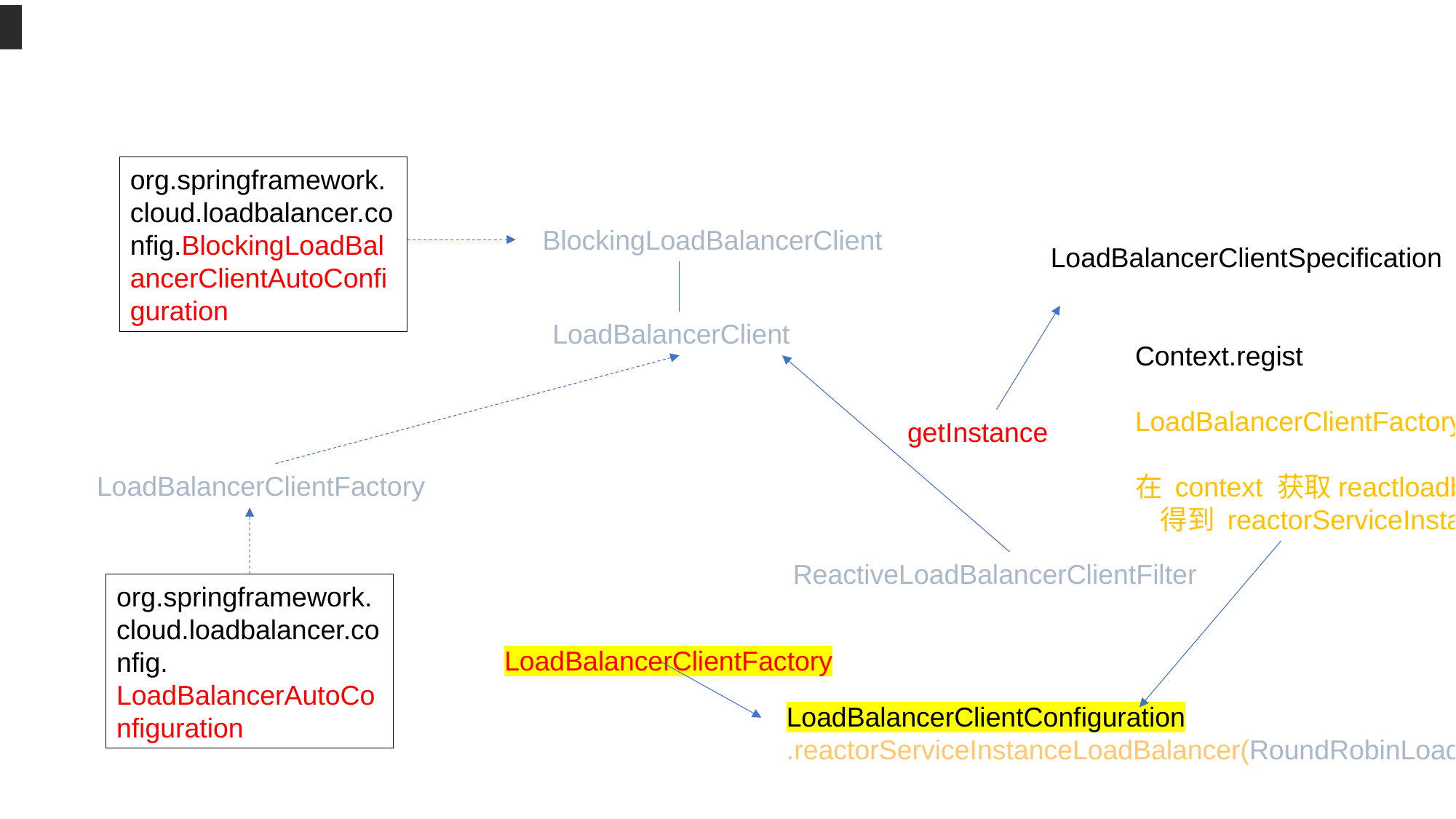

org.springframework.cloud.loadbalancer.config.BlockingLoadBalancerClientAutoConfiguration
BlockingLoadBalancerClient
LoadBalancerClientSpecification
LoadBalancerClient
Context.regist

LoadBalancerClientFactory-nlp-alg-deep-proxy

在 context 获取reactloadbalancer
   得到 reactorServiceInstanceLoadBalancer

getInstance
LoadBalancerClientFactory
ReactiveLoadBalancerClientFilter
org.springframework.cloud.loadbalancer.config.
LoadBalancerAutoConfiguration
LoadBalancerClientFactory
LoadBalancerClientConfiguration
.reactorServiceInstanceLoadBalancer(RoundRobinLoadBalancer)